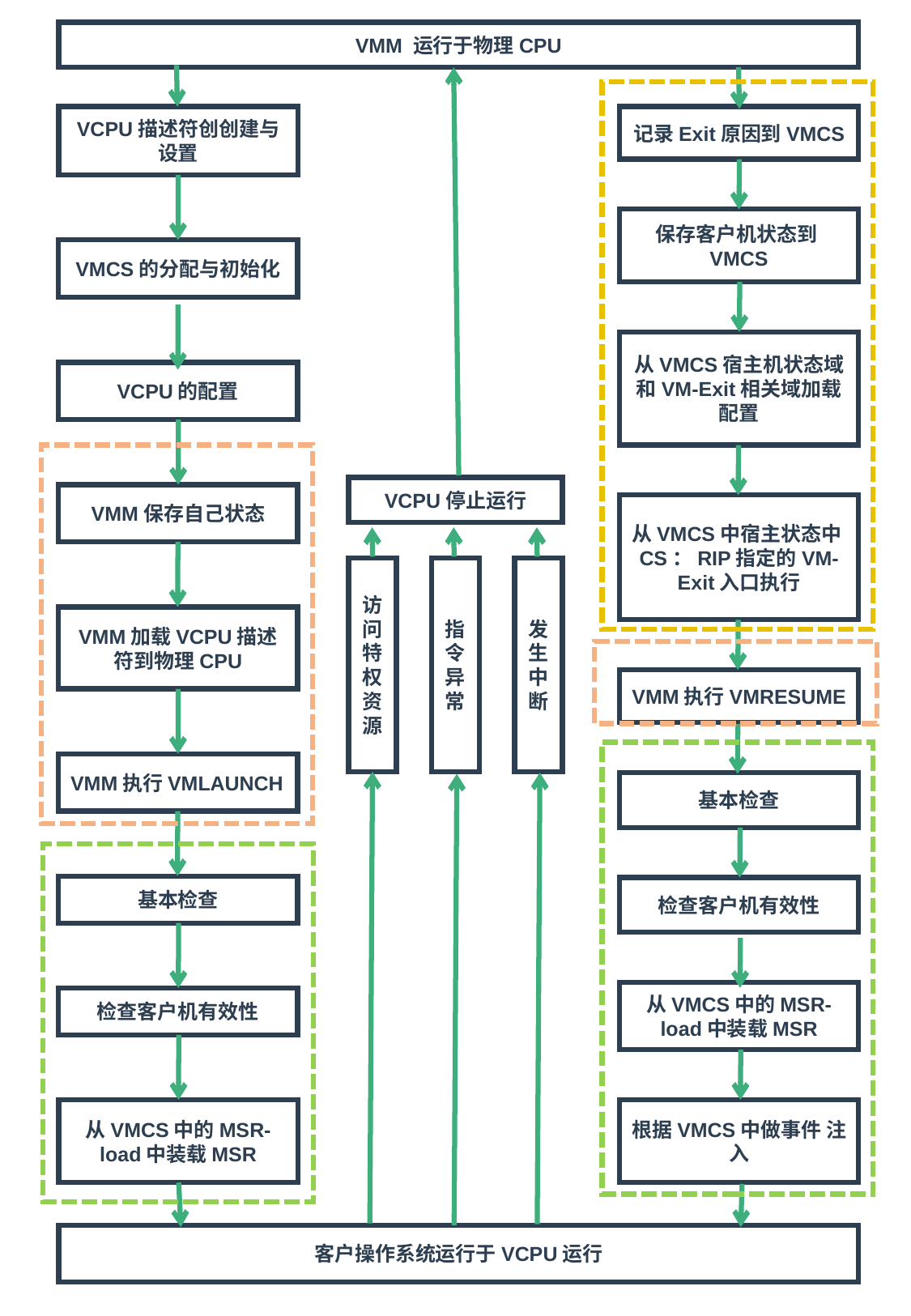

VMM 运行于物理CPU

VCPU描述符创创建与设置
记录Exit原因到VMCS
保存客户机状态到VMCS
VMCS的分配与初始化
从VMCS宿主机状态域和VM-Exit相关域加载配置
VCPU的配置

VCPU停止运行
VMM保存自己状态
从VMCS中宿主状态中CS：RIP指定的VM-Exit入口执行
访问特权资源
指令异常
发生中断
VMM加载VCPU描述符到物理CPU

VMM执行VMRESUME

VMM执行VMLAUNCH
基本检查

基本检查
检查客户机有效性
从VMCS中的MSR-load中装载MSR
检查客户机有效性
从VMCS中的MSR-load中装载MSR
根据VMCS中做事件 注入
客户操作系统运行于VCPU运行